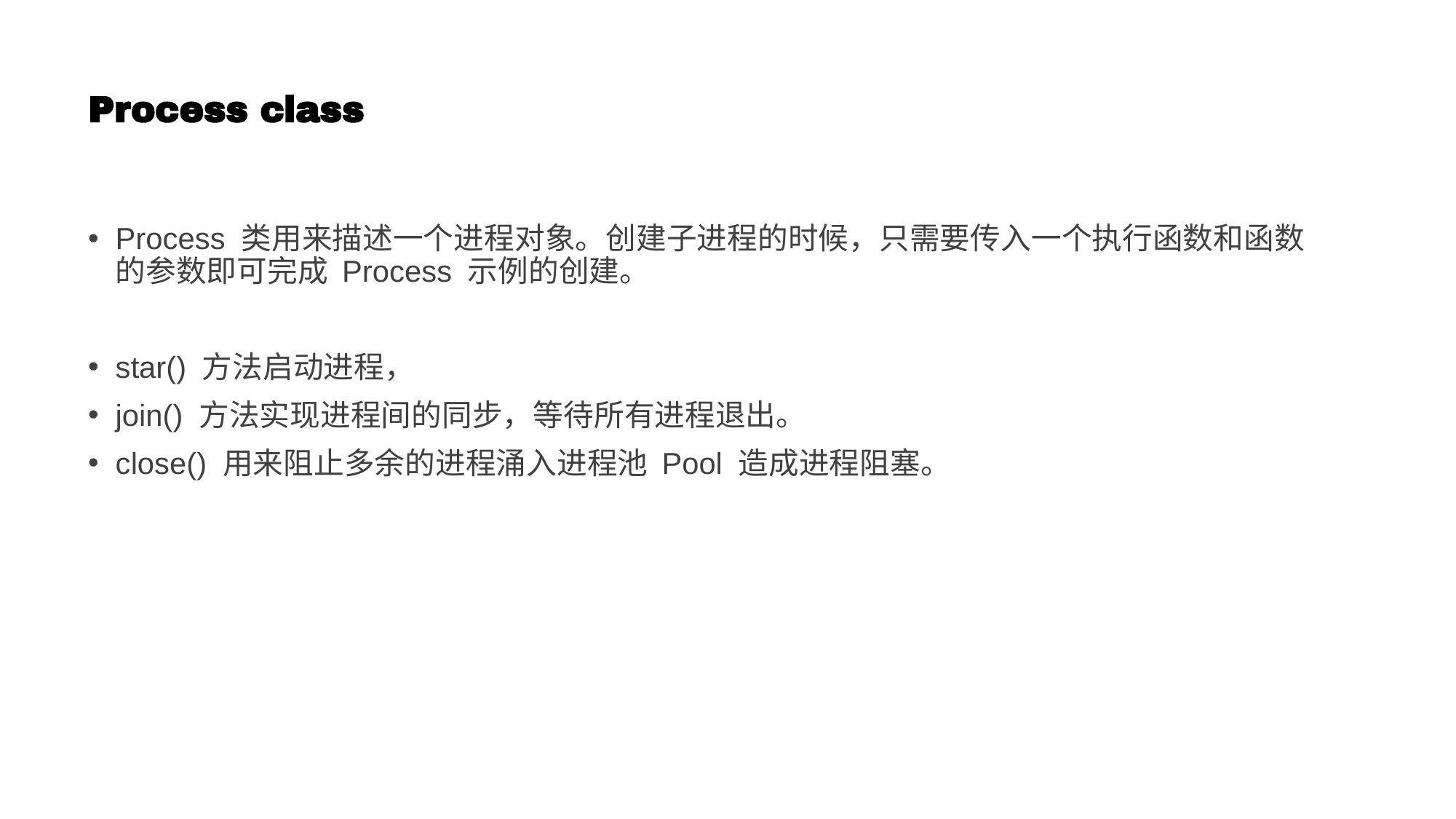

# Process class
Process 类用来描述一个进程对象。创建子进程的时候，只需要传入一个执行函数和函数的参数即可完成 Process 示例的创建。

star() 方法启动进程，
join() 方法实现进程间的同步，等待所有进程退出。
close() 用来阻止多余的进程涌入进程池 Pool 造成进程阻塞。